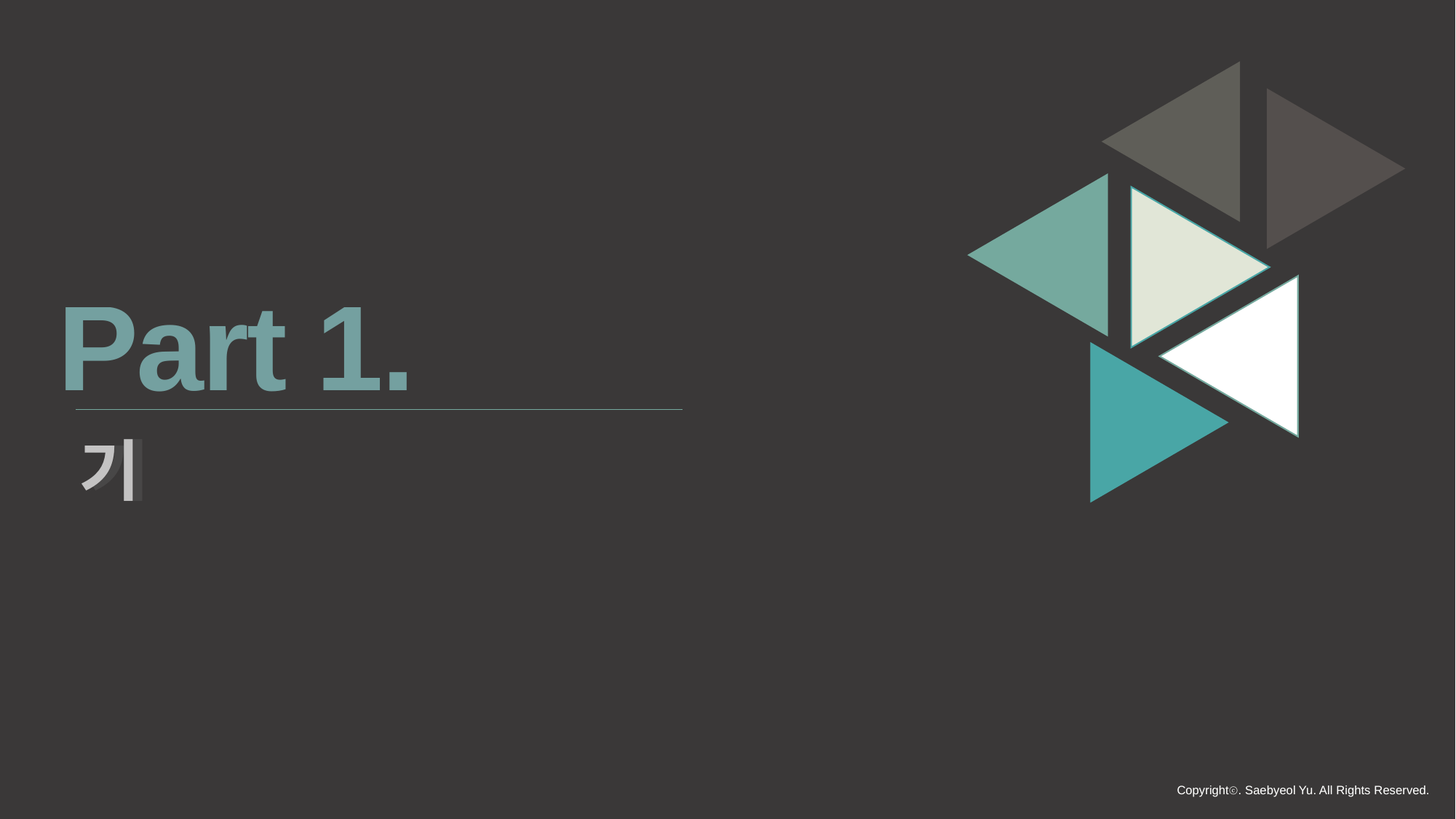

Part 1.
기
기
Copyrightⓒ. Saebyeol Yu. All Rights Reserved.